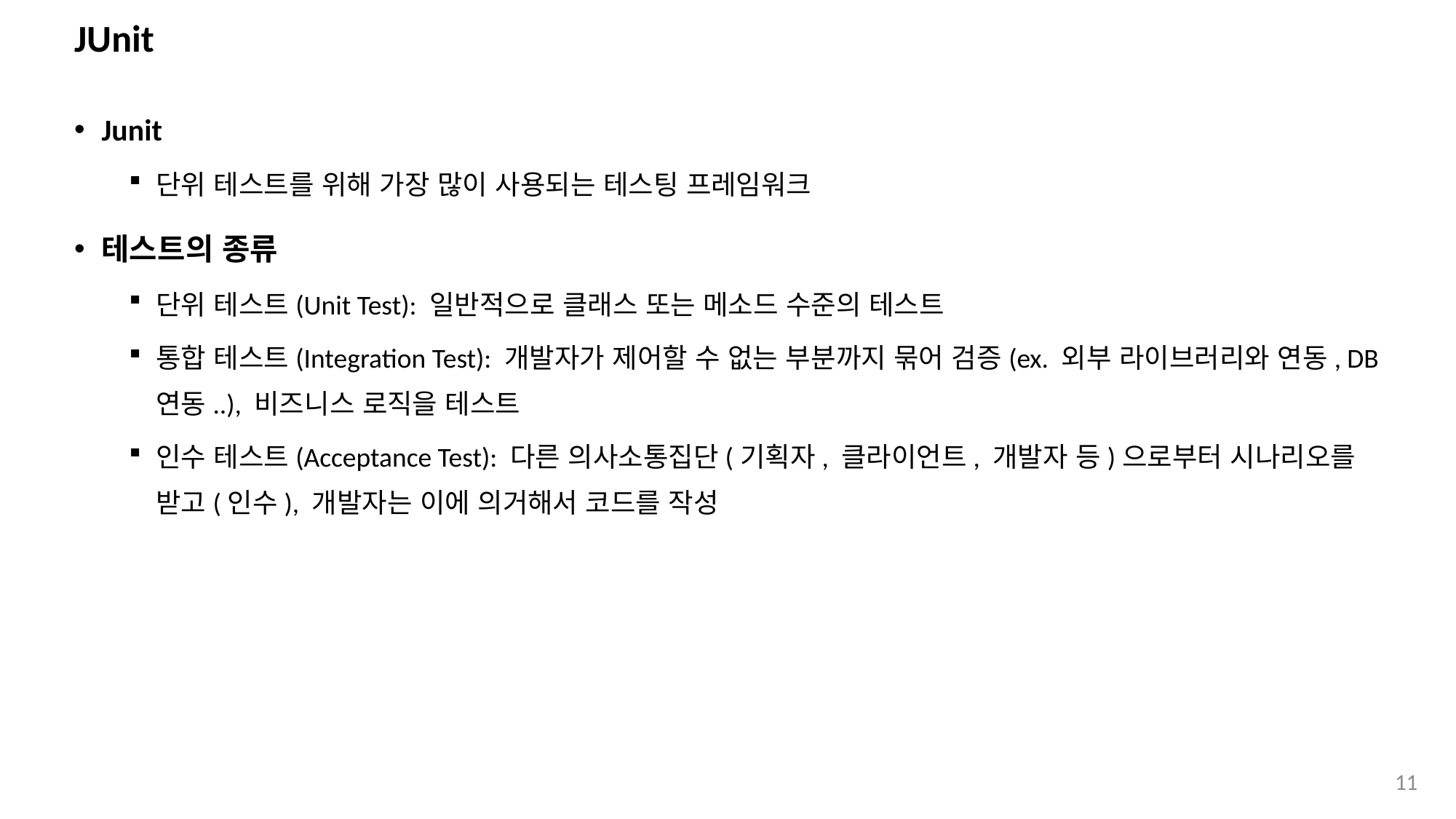

# JUnit
Junit
단위 테스트를 위해 가장 많이 사용되는 테스팅 프레임워크
테스트의 종류
단위 테스트(Unit Test): 일반적으로 클래스 또는 메소드 수준의 테스트
통합 테스트(Integration Test): 개발자가 제어할 수 없는 부분까지 묶어 검증(ex. 외부 라이브러리와 연동, DB 연동..), 비즈니스 로직을 테스트
인수 테스트(Acceptance Test): 다른 의사소통집단(기획자, 클라이언트, 개발자 등)으로부터 시나리오를 받고(인수), 개발자는 이에 의거해서 코드를 작성

11